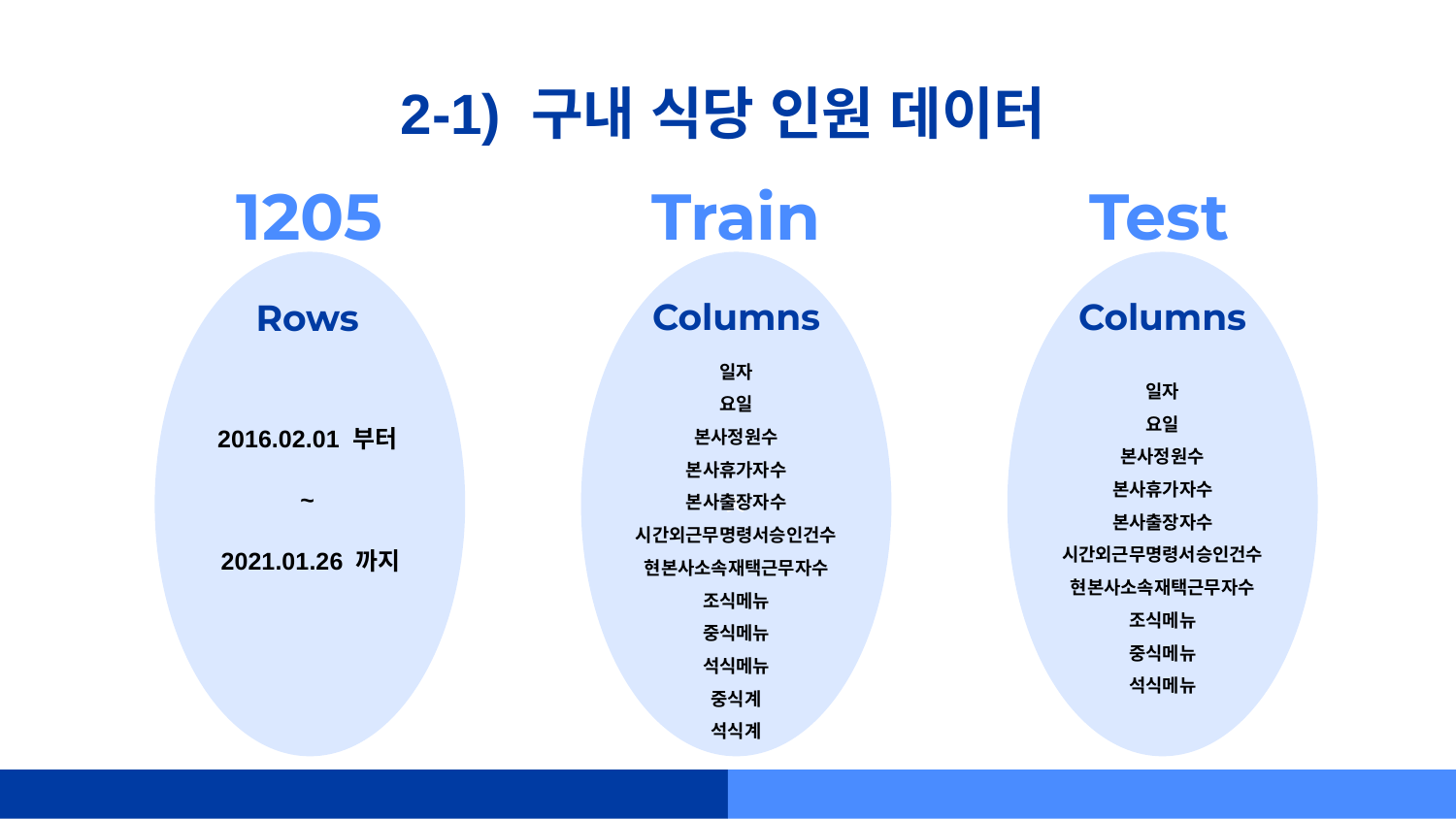

2-1) 구내 식당 인원 데이터
Train
Test
# 1205

ㅊ
Columns
일자
요일
본사정원수
본사휴가자수
본사출장자수
시간외근무명령서승인건수
현본사소속재택근무자수
조식메뉴
중식메뉴
석식메뉴
중식계
석식계

Columns
일자
요일
본사정원수
본사휴가자수
본사출장자수
시간외근무명령서승인건수
현본사소속재택근무자수
조식메뉴
중식메뉴
석식메뉴

Rows
2016.02.01 부터
~
 2021.01.26 까지